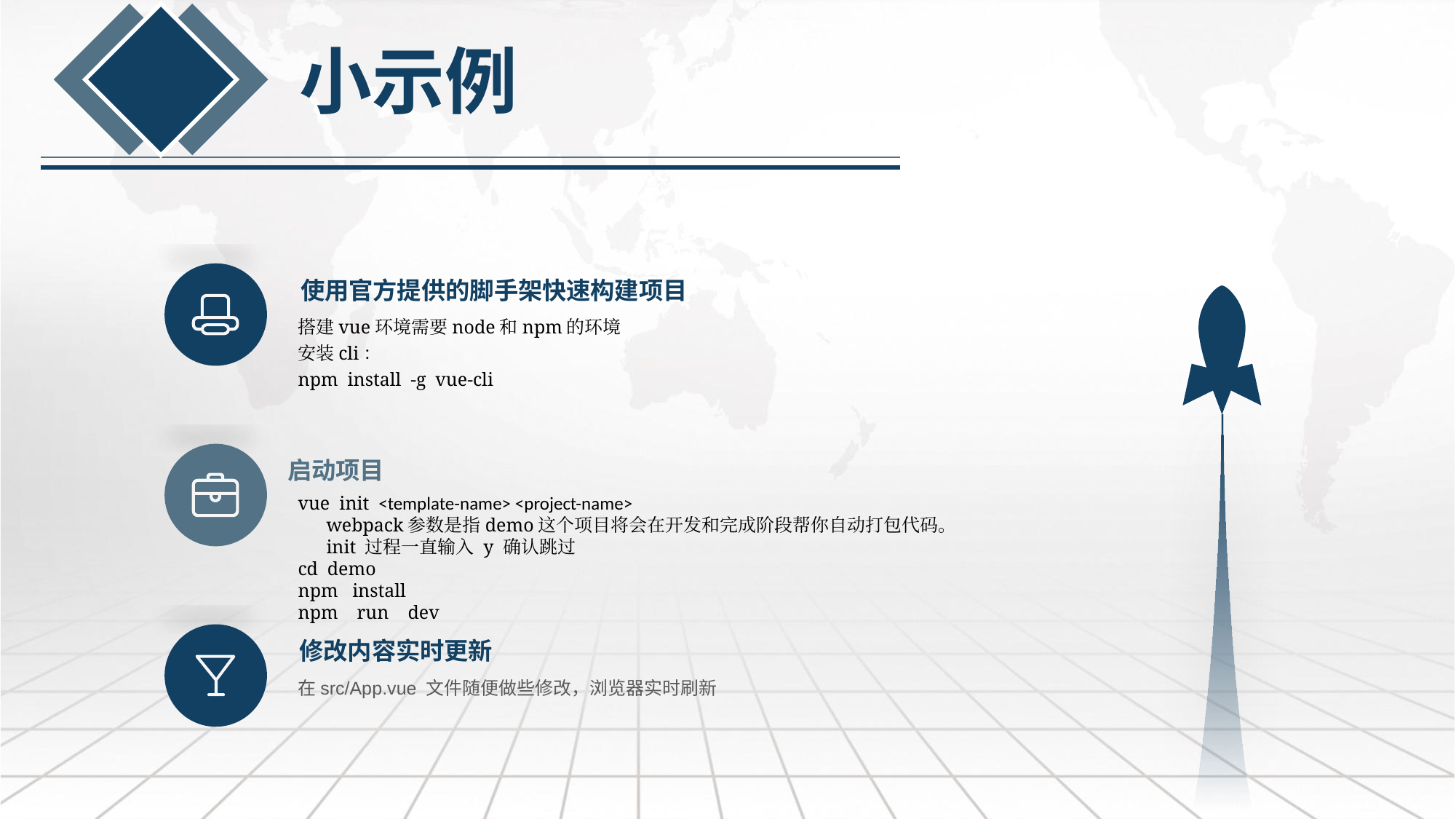

小示例

使用官方提供的脚手架快速构建项目

搭建vue环境需要node和npm的环境
安装cli：
npm  install  -g  vue-cli

启动项目

vue  init  <template-name> <project-name>
      webpack参数是指demo这个项目将会在开发和完成阶段帮你自动打包代码。
      init 过程一直输入 y 确认跳过
cd  demo
npm   install
npm    run    dev

修改内容实时更新

在src/App.vue 文件随便做些修改，浏览器实时刷新